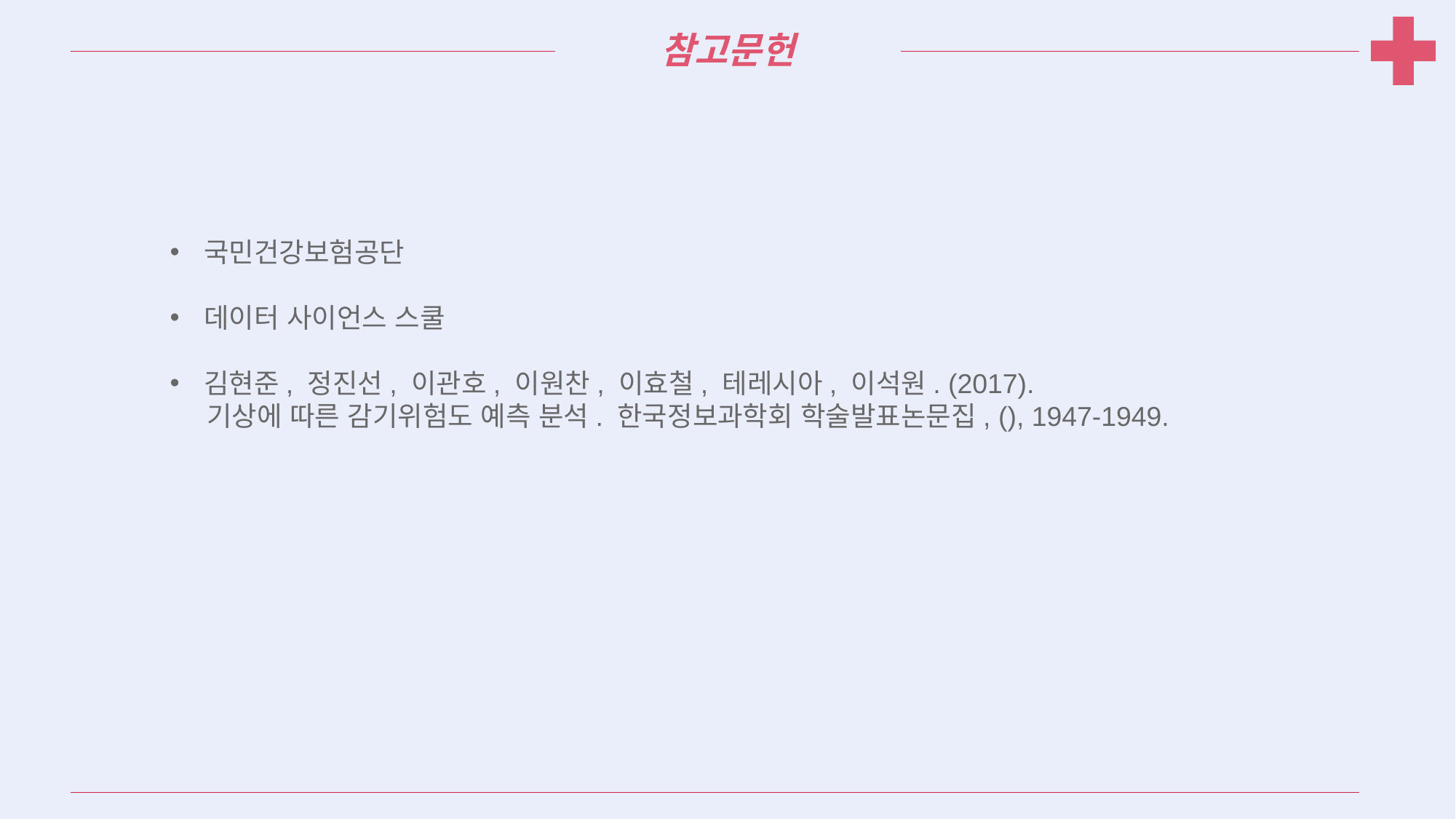

참고문헌

### Chart

| Category |
|---|
국민건강보험공단

데이터 사이언스 스쿨

김현준, 정진선, 이관호, 이원찬, 이효철, 테레시아, 이석원. (2017).
    기상에 따른 감기위험도 예측 분석. 한국정보과학회 학술발표논문집, (), 1947-1949.